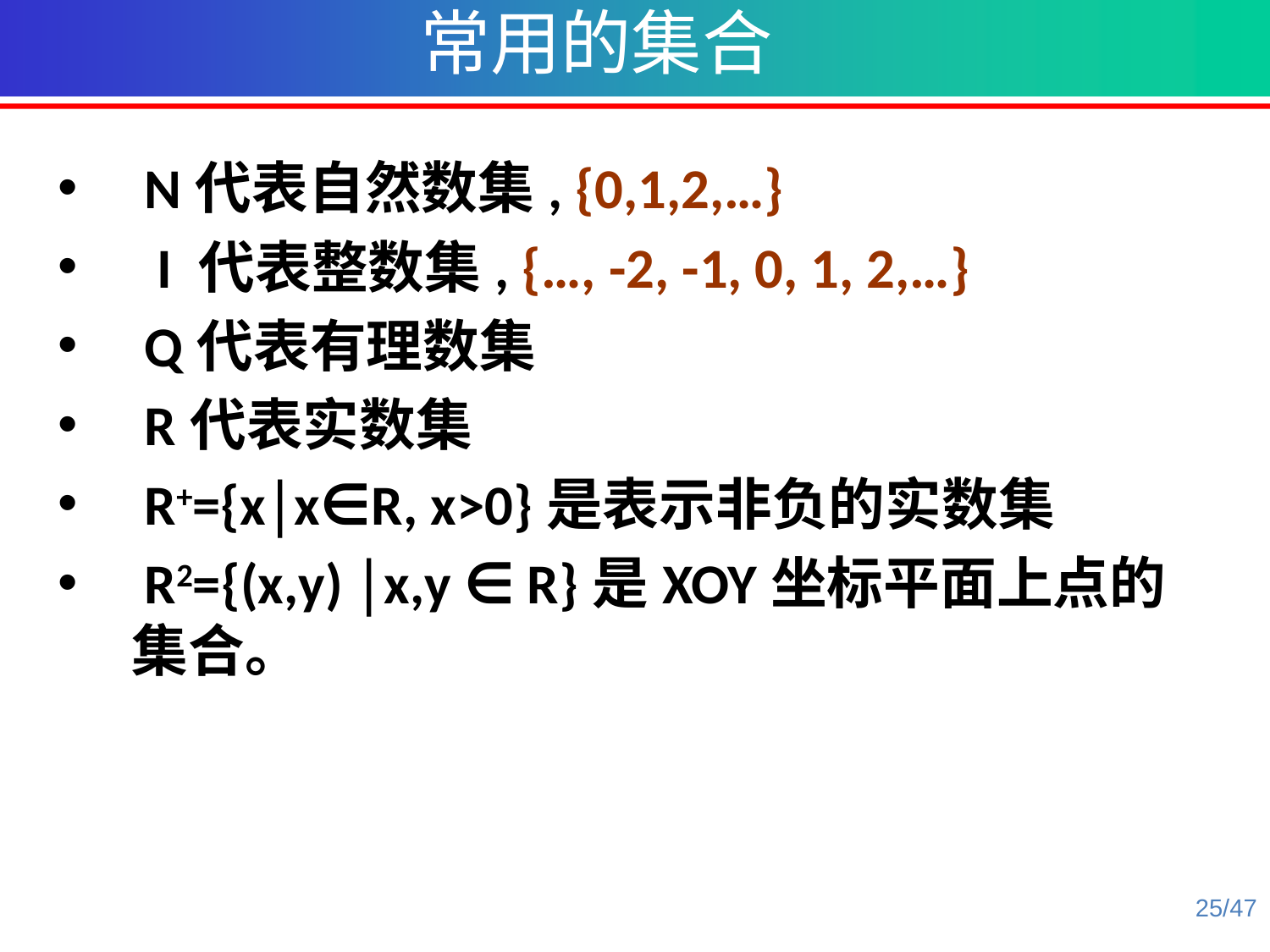

常用的集合
 N代表自然数集, {0,1,2,…}
  I 代表整数集, {…, -2, -1, 0, 1, 2,…}
 Q代表有理数集
 R代表实数集
 R+={x│x∈R, x>0}是表示非负的实数集
 R2={(x,y) │x,y ∈ R}是XOY坐标平面上点的集合。

25/47